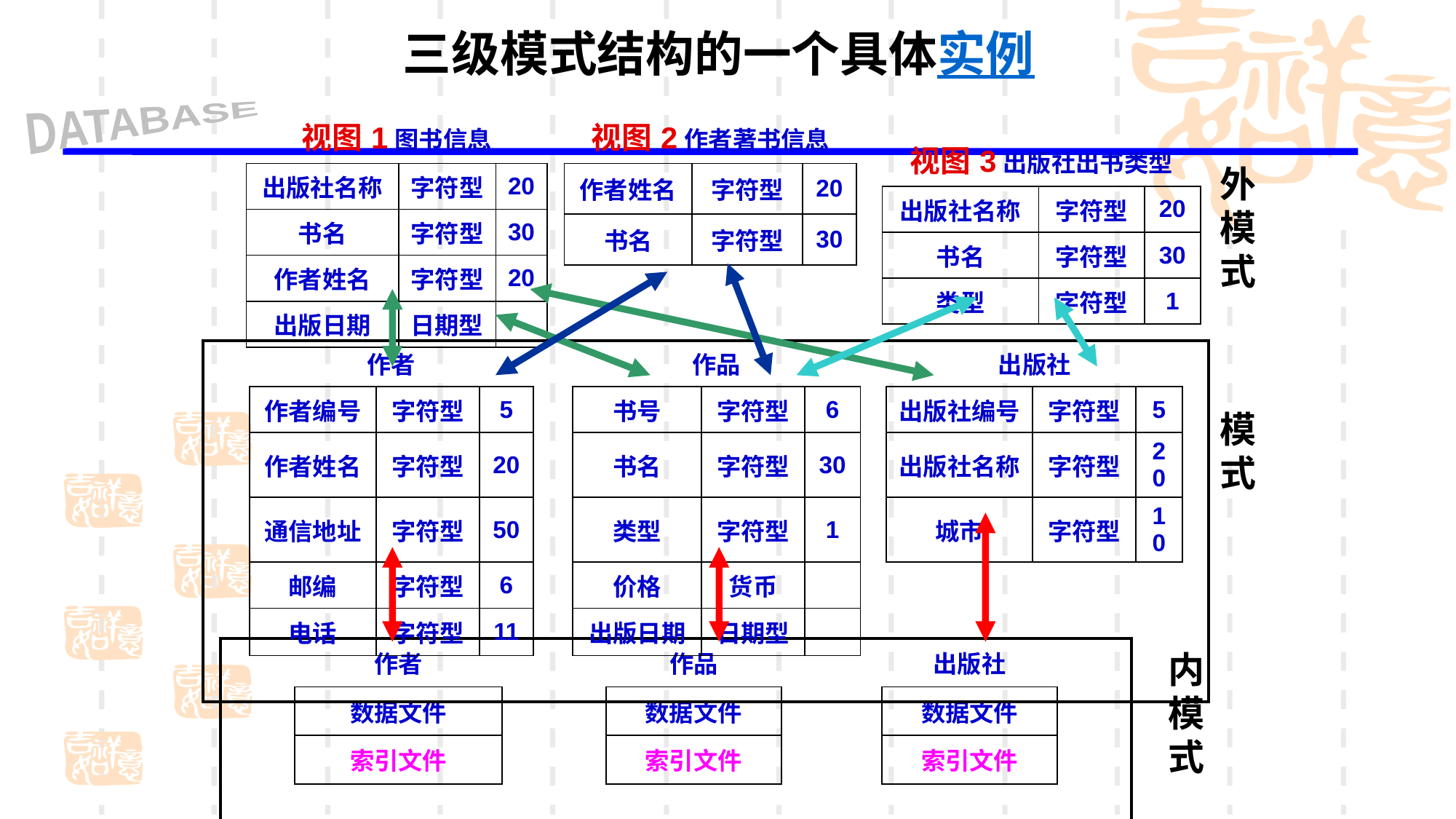

# 三级模式结构的一个具体实例
| 视图1图书信息 |  |  |
| --- | --- | --- |
| 出版社名称 | 字符型 | 20 |
| 书名 | 字符型 | 30 |
| 作者姓名 | 字符型 | 20 |
| 出版日期 | 日期型 |  |
| 视图2作者著书信息 |  |  |
| --- | --- | --- |
| 作者姓名 | 字符型 | 20 |
| 书名 | 字符型 | 30 |
| 视图3出版社出书类型 |  |  |
| --- | --- | --- |
| 出版社名称 | 字符型 | 20 |
| 书名 | 字符型 | 30 |
| 类型 | 字符型 | 1 |
外模式

|  | 作者 |  |  |  | 作品 |  |  |  | 出版社 |  |  |  |
| --- | --- | --- | --- | --- | --- | --- | --- | --- | --- | --- | --- | --- |
|  | 作者编号 | 字符型 | 5 |  | 书号 | 字符型 | 6 |  | 出版社编号 | 字符型 | 5 |  |
|  | 作者姓名 | 字符型 | 20 |  | 书名 | 字符型 | 30 |  | 出版社名称 | 字符型 | 20 |  |
|  | 通信地址 | 字符型 | 50 |  | 类型 | 字符型 | 1 |  | 城市 | 字符型 | 10 |  |
|  | 邮编 | 字符型 | 6 |  | 价格 | 货币 |  |  |  |  |  |  |
|  | 电话 | 字符型 | 11 |  | 出版日期 | 日期型 |  |  |  |  |  |  |
|  |  |  |  |  |  |  |  |  |  |  |  |  |
模式

|  | 作者 |  | 作品 |  | 出版社 |  |
| --- | --- | --- | --- | --- | --- | --- |
|  | 数据文件 |  | 数据文件 |  | 数据文件 |  |
|  | 索引文件 |  | 索引文件 |  | 索引文件 |  |
|  |  |  |  |  |  |  |
内模式